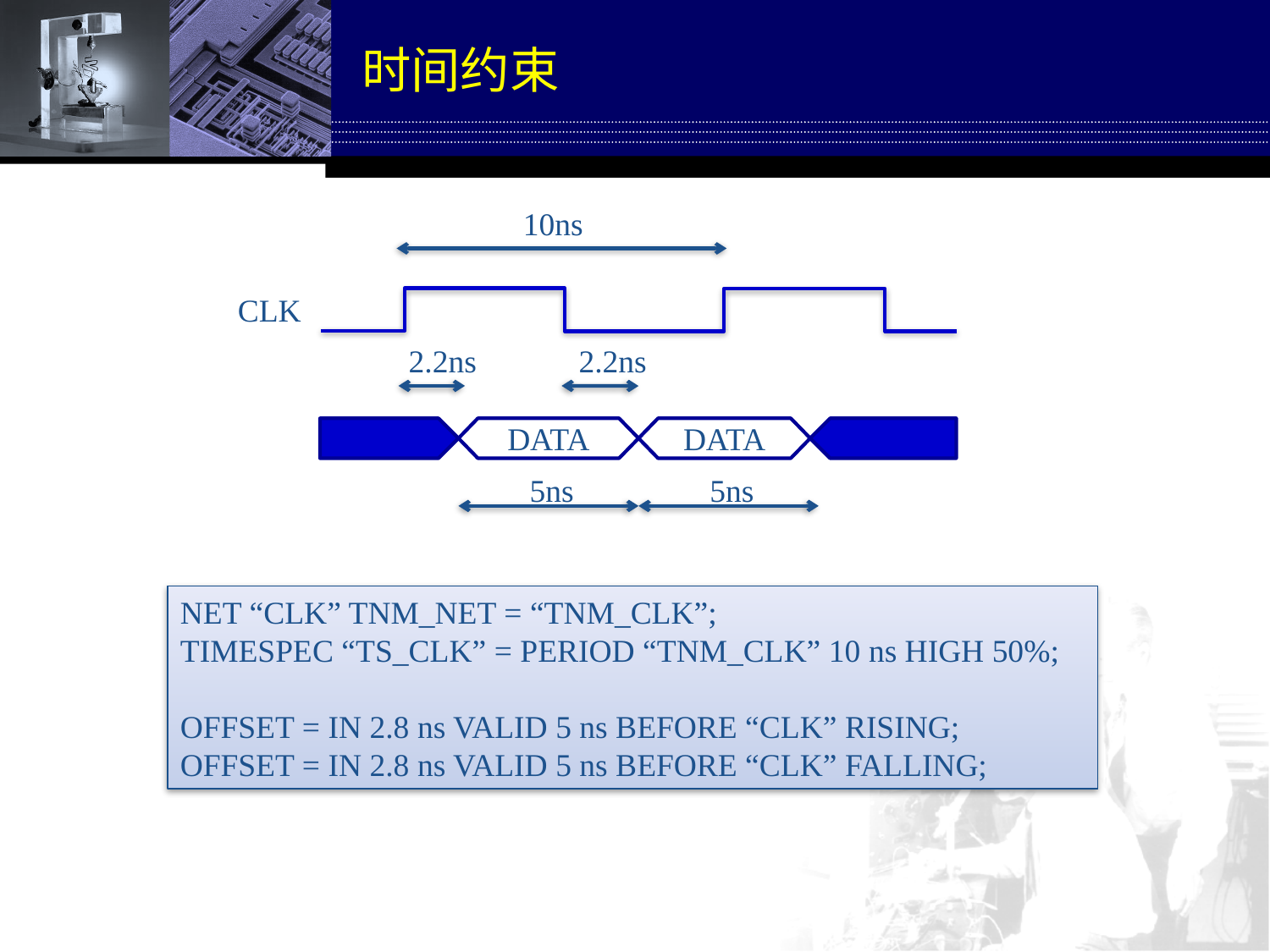

# 时间约束
10ns
CLK

2.2ns
2.2ns

DATA
DATA

5ns
5ns
NET “CLK” TNM_NET = “TNM_CLK”;
TIMESPEC “TS_CLK” = PERIOD “TNM_CLK” 10 ns HIGH 50%;

OFFSET = IN 2.8 ns VALID 5 ns BEFORE “CLK” RISING;
OFFSET = IN 2.8 ns VALID 5 ns BEFORE “CLK” FALLING;